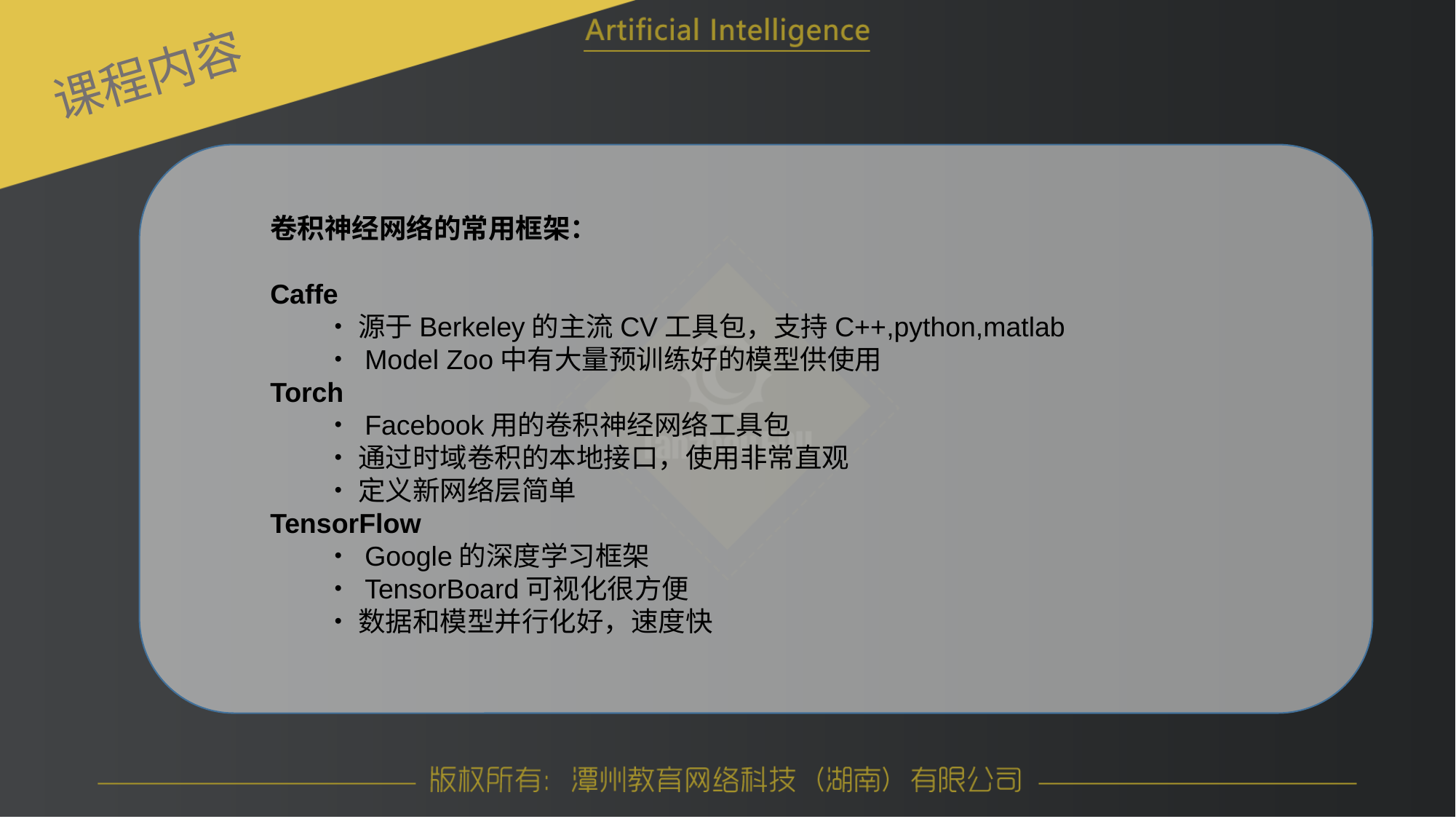

课程内容

卷积神经网络的常用框架：

Caffe
　　• 源于Berkeley的主流CV工具包，支持C++,python,matlab
　　• Model Zoo中有大量预训练好的模型供使用
Torch
　　• Facebook用的卷积神经网络工具包
　　• 通过时域卷积的本地接口，使用非常直观
　　• 定义新网络层简单
TensorFlow
　　• Google的深度学习框架
　　• TensorBoard可视化很方便
　　• 数据和模型并行化好，速度快